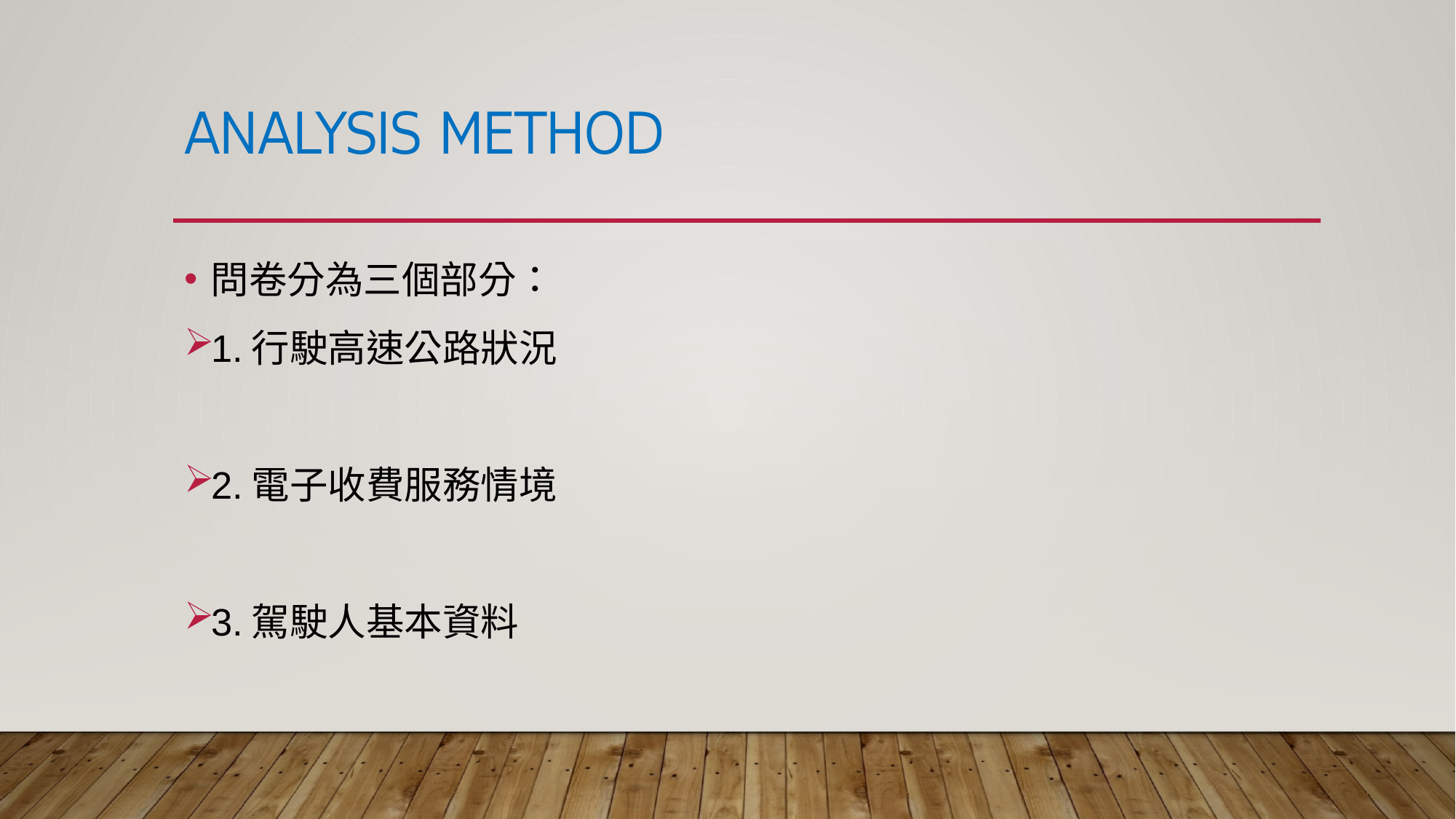

# Analysis method
問卷分為三個部分：
1.行駛高速公路狀況

2.電子收費服務情境

3.駕駛人基本資料